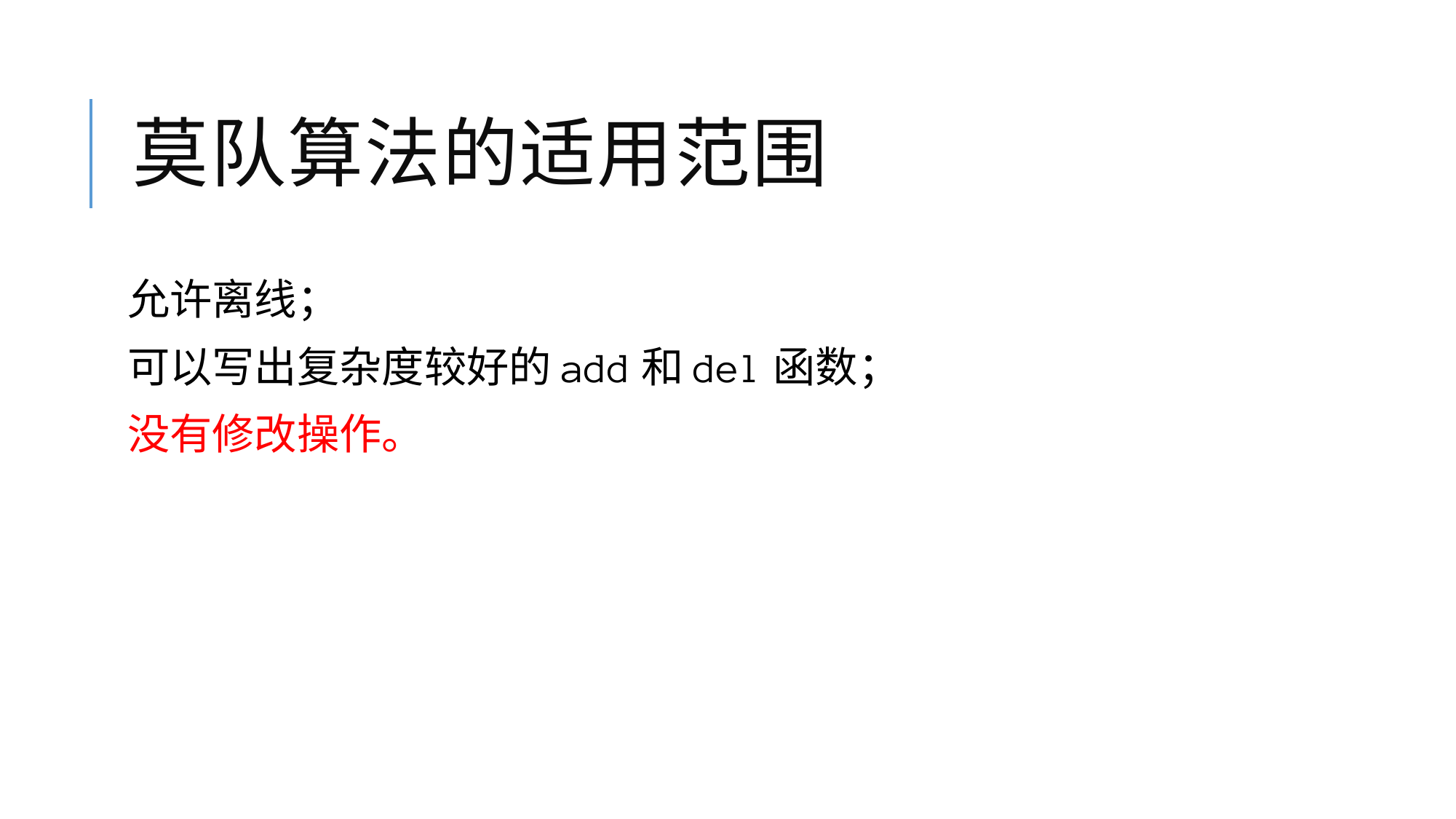

# 莫队算法的适用范围
允许离线；
可以写出复杂度较好的add和del函数；
没有修改操作。